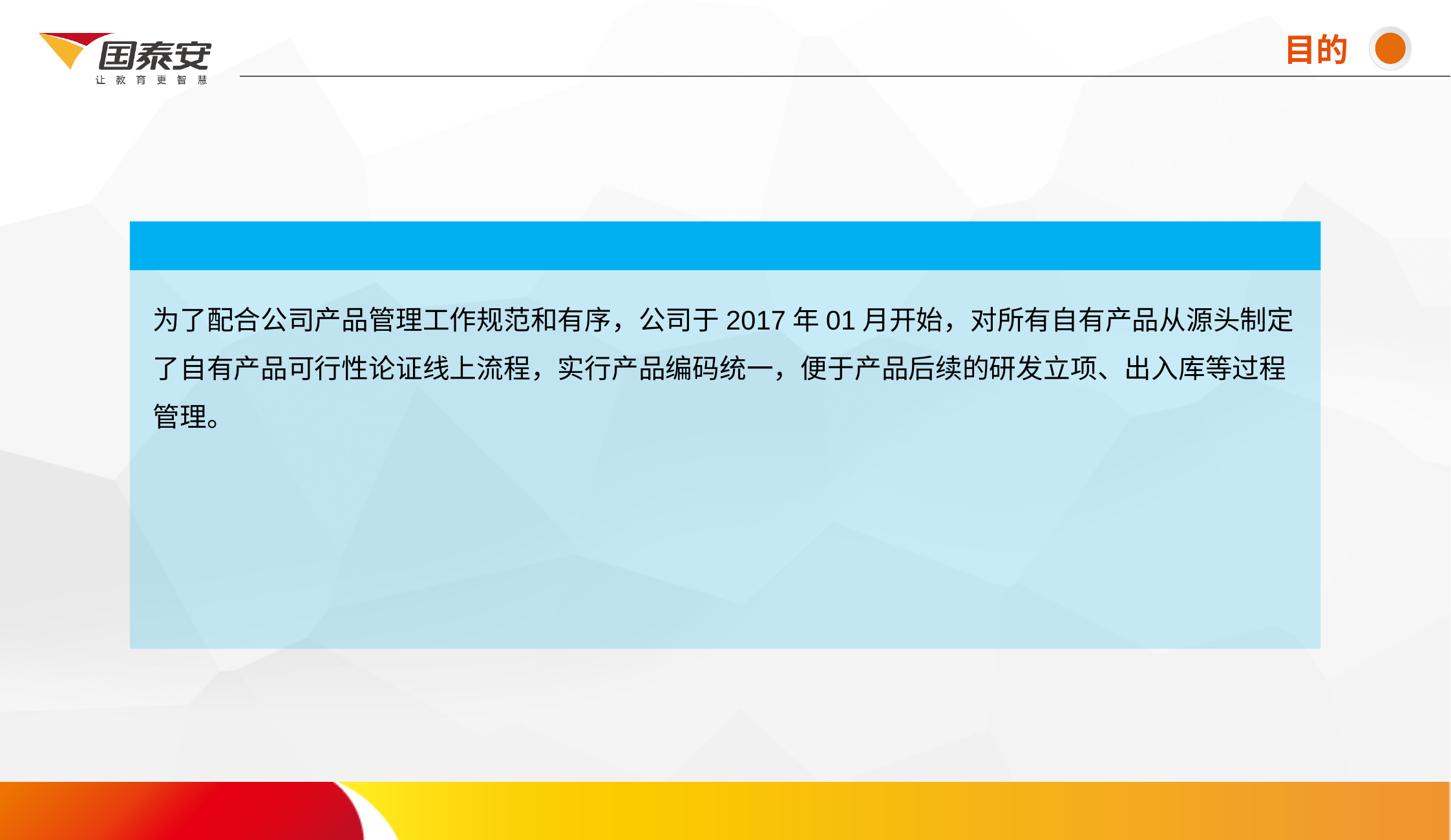

目的

为了配合公司产品管理工作规范和有序，公司于2017年01月开始，对所有自有产品从源头制定了自有产品可行性论证线上流程，实行产品编码统一，便于产品后续的研发立项、出入库等过程管理。